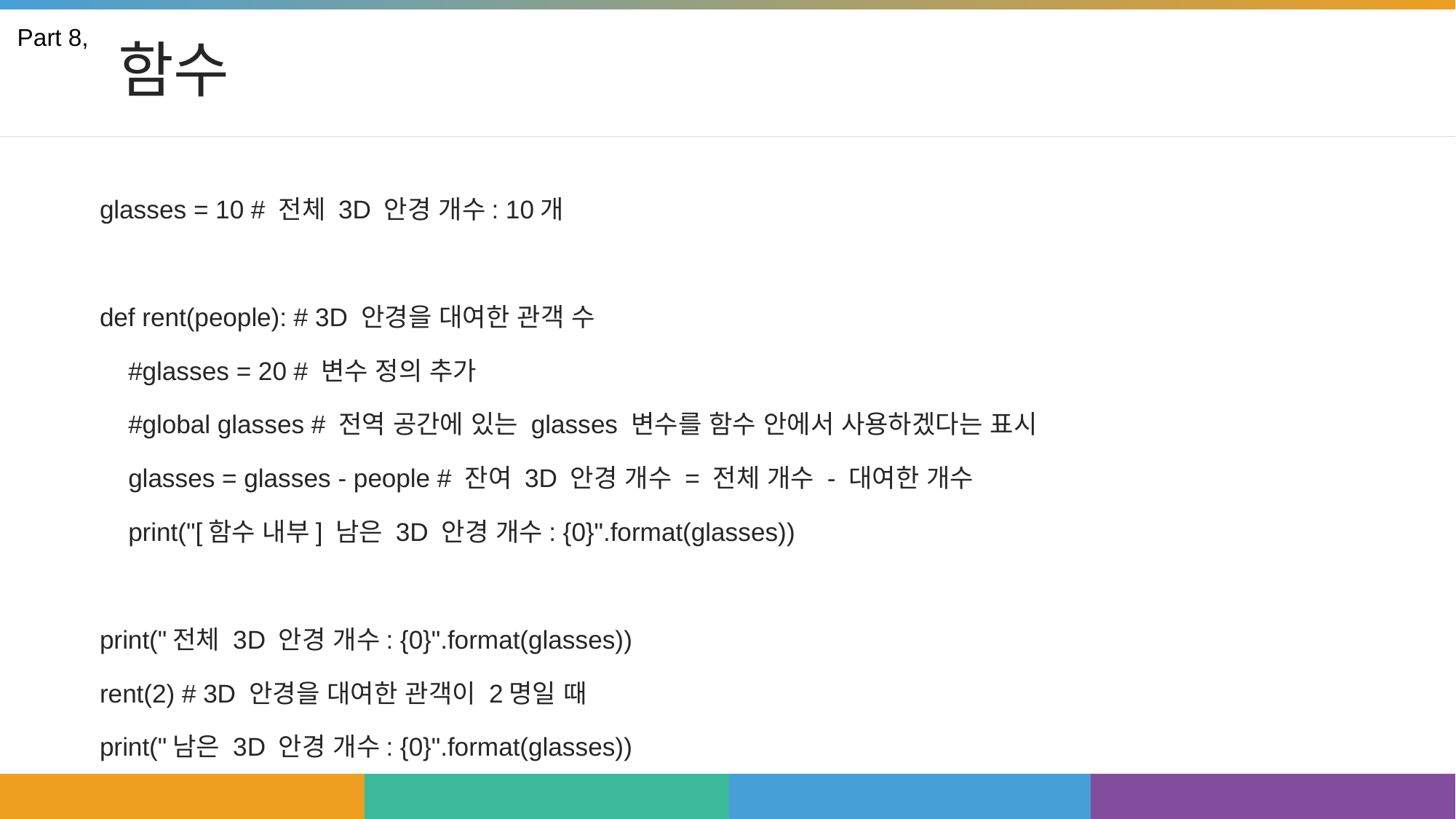

# 함수
Part 8,
glasses = 10 # 전체 3D 안경 개수: 10개

def rent(people): # 3D 안경을 대여한 관객 수
    #glasses = 20 # 변수 정의 추가
    #global glasses # 전역 공간에 있는 glasses 변수를 함수 안에서 사용하겠다는 표시
    glasses = glasses - people # 잔여 3D 안경 개수 = 전체 개수 - 대여한 개수
    print("[함수 내부] 남은 3D 안경 개수: {0}".format(glasses))

print("전체 3D 안경 개수: {0}".format(glasses))
rent(2) # 3D 안경을 대여한 관객이 2명일 때
print("남은 3D 안경 개수: {0}".format(glasses))